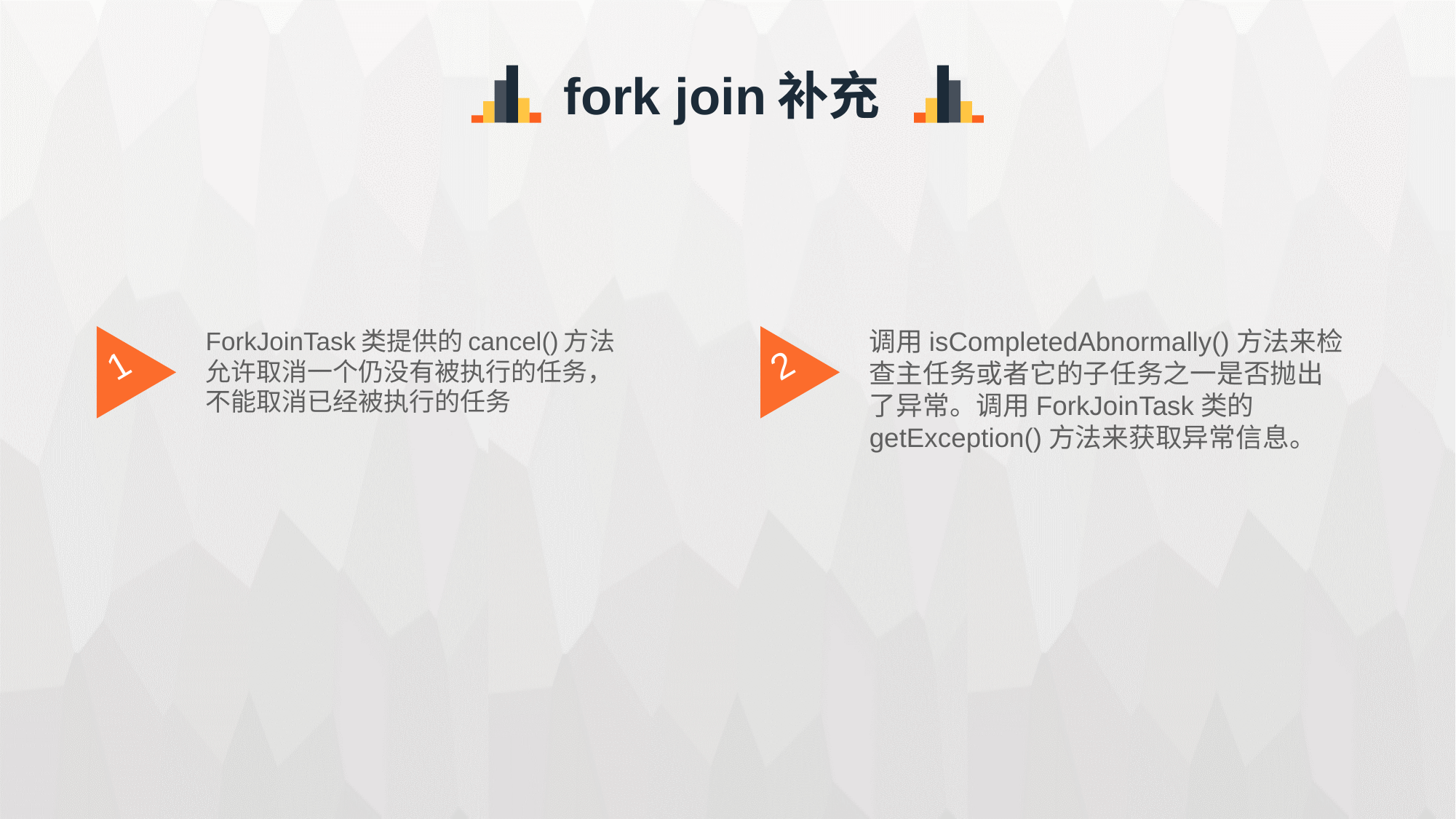

fork join补充

1
ForkJoinTask类提供的cancel()方法允许取消一个仍没有被执行的任务，不能取消已经被执行的任务
2
调用isCompletedAbnormally()方法来检查主任务或者它的子任务之一是否抛出了异常。调用ForkJoinTask类的getException()方法来获取异常信息。